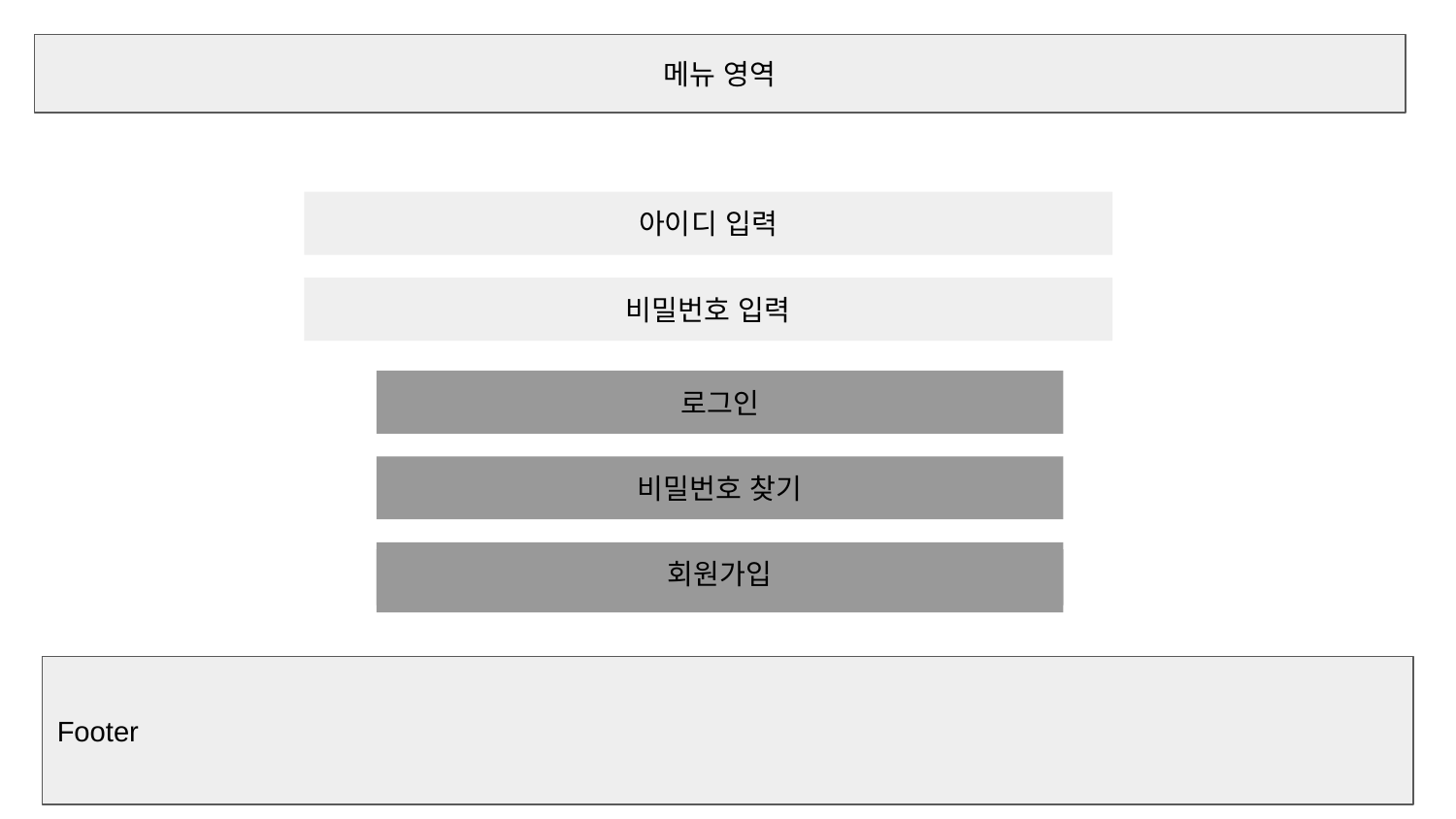

메뉴 영역
아이디 입력
비밀번호 입력
로그인
비밀번호 찾기
회원가입
비밀번호 입력
Footer